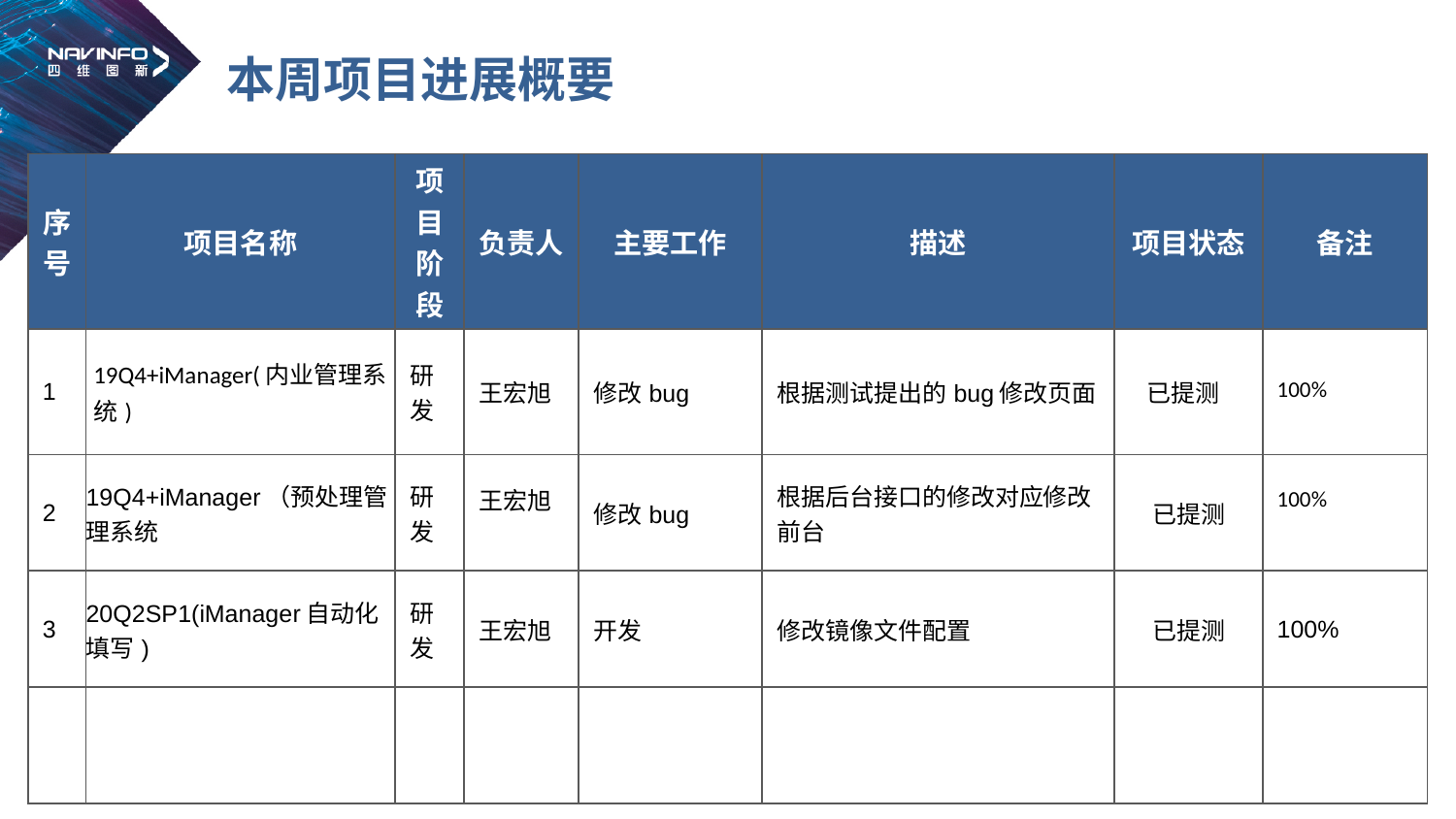

# 本周项目进展概要
| 序号 | 项目名称 | 项目阶段 | 负责人 | 主要工作 | 描述 | 项目状态 | 备注 |
| --- | --- | --- | --- | --- | --- | --- | --- |
| 1 | 19Q4+iManager(内业管理系统) | 研发 | 王宏旭 | 修改bug | 根据测试提出的bug修改页面 | 已提测 | 100% |
| 2 | 19Q4+iManager（预处理管理系统 | 研发 | 王宏旭 | 修改bug | 根据后台接口的修改对应修改前台 | 已提测 | 100% |
| 3 | 20Q2SP1(iManager自动化填写) | 研发 | 王宏旭 | 开发 | 修改镜像文件配置 | 已提测 | 100% |
|  |  |  |  |  |  |  |  |